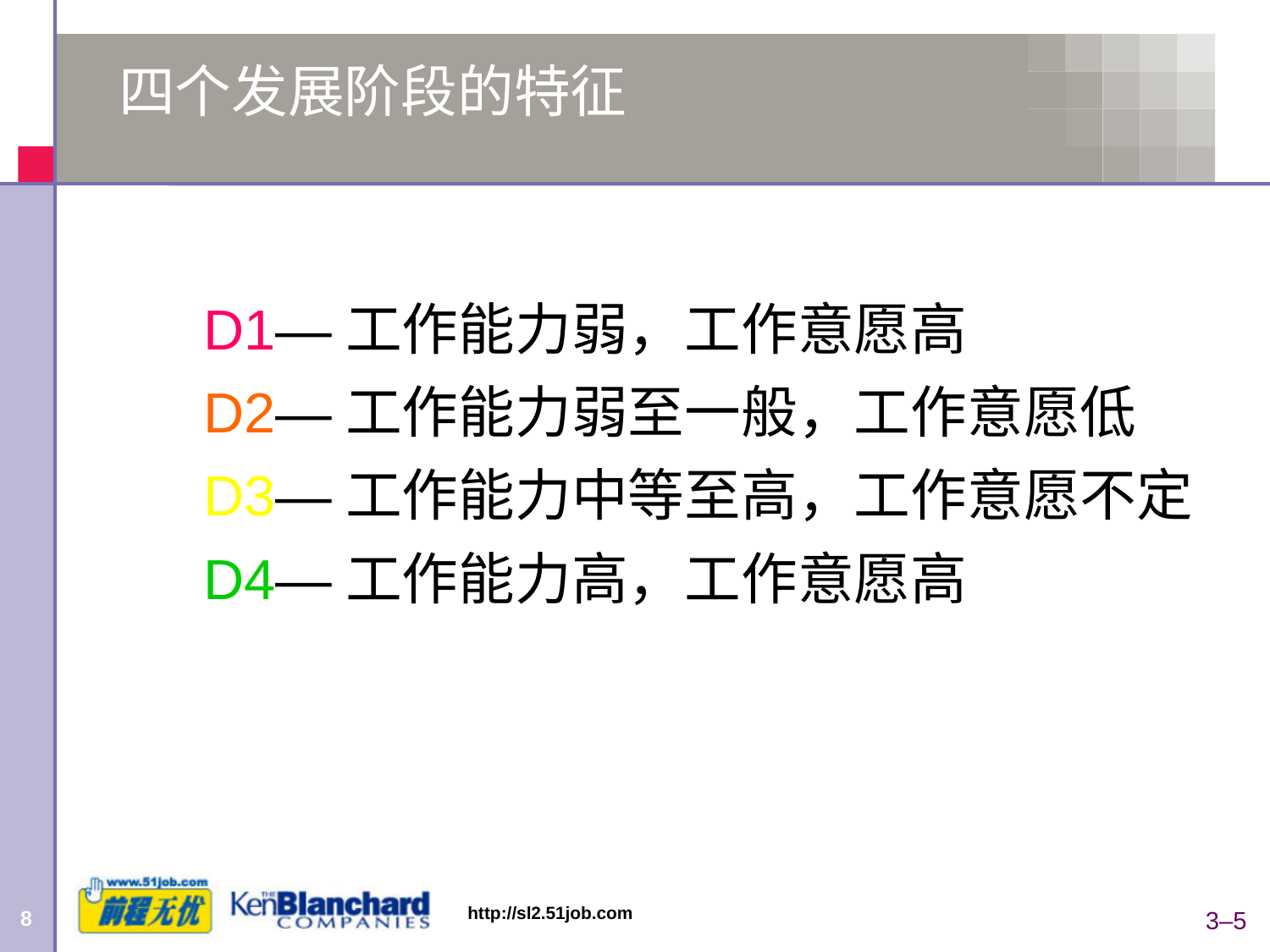

# 四个发展阶段的特征
D1—工作能力弱，工作意愿高
D2—工作能力弱至一般，工作意愿低
D3—工作能力中等至高，工作意愿不定
D4—工作能力高，工作意愿高

3–5